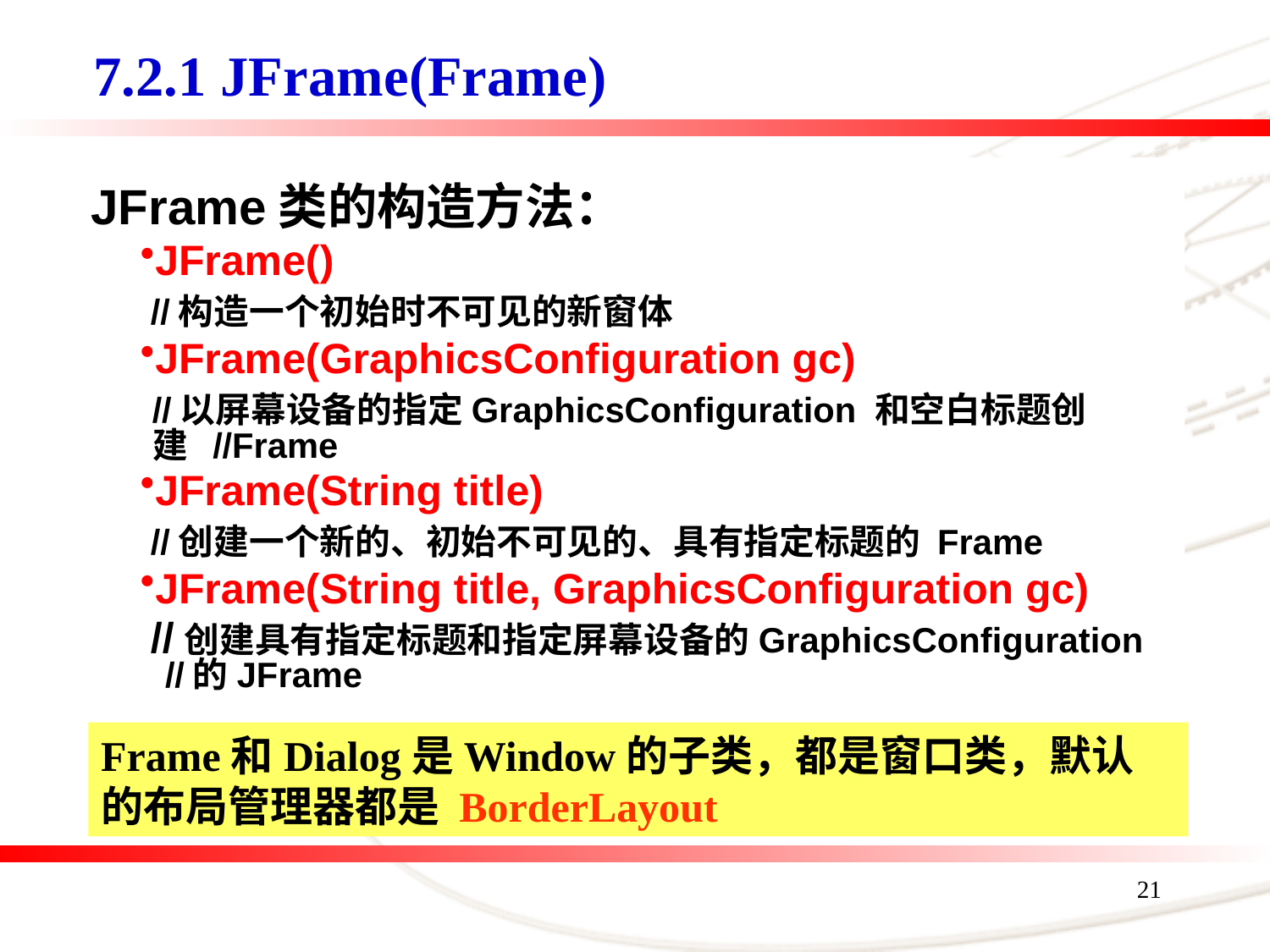

7.2.1 JFrame(Frame)
JFrame类的构造方法：
JFrame()
 //构造一个初始时不可见的新窗体
JFrame(GraphicsConfiguration gc)
 //以屏幕设备的指定GraphicsConfiguration 和空白标题创建  //Frame
JFrame(String title)
 //创建一个新的、初始不可见的、具有指定标题的 Frame
JFrame(String title, GraphicsConfiguration gc)
 //创建具有指定标题和指定屏幕设备的GraphicsConfiguration   //的JFrame
Frame和Dialog是Window的子类，都是窗口类，默认的布局管理器都是 BorderLayout
21